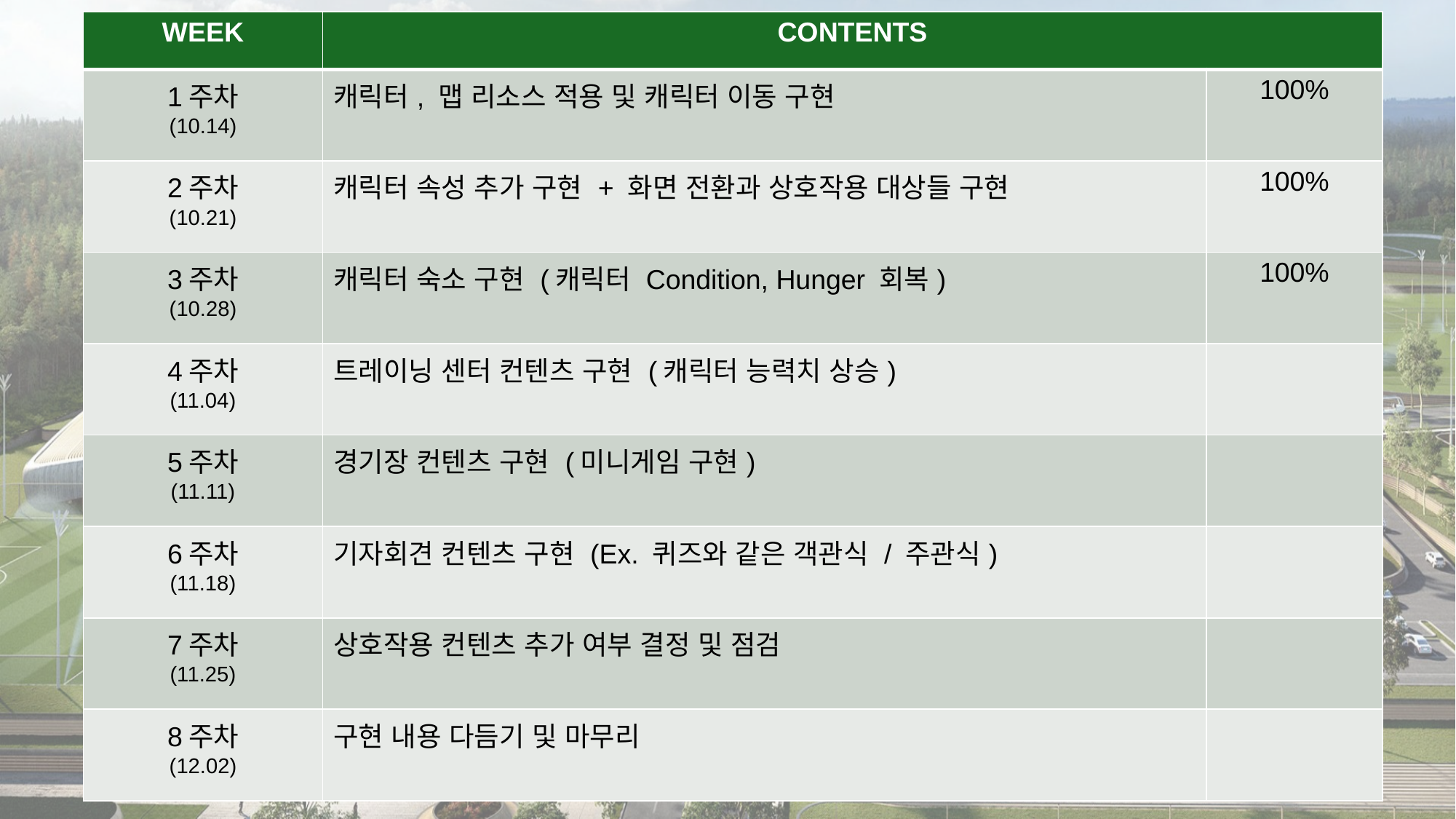

| WEEK | CONTENTS |  |
| --- | --- | --- |
| 1주차 (10.14) | 캐릭터, 맵 리소스 적용 및 캐릭터 이동 구현 | 100% |
| 2주차 (10.21) | 캐릭터 속성 추가 구현 + 화면 전환과 상호작용 대상들 구현 | 100% |
| 3주차 (10.28) | 캐릭터 숙소 구현 (캐릭터 Condition, Hunger 회복) | 100% |
| 4주차 (11.04) | 트레이닝 센터 컨텐츠 구현 (캐릭터 능력치 상승) |  |
| 5주차 (11.11) | 경기장 컨텐츠 구현 (미니게임 구현) |  |
| 6주차 (11.18) | 기자회견 컨텐츠 구현 (Ex. 퀴즈와 같은 객관식 / 주관식) |  |
| 7주차 (11.25) | 상호작용 컨텐츠 추가 여부 결정 및 점검 |  |
| 8주차 (12.02) | 구현 내용 다듬기 및 마무리 |  |